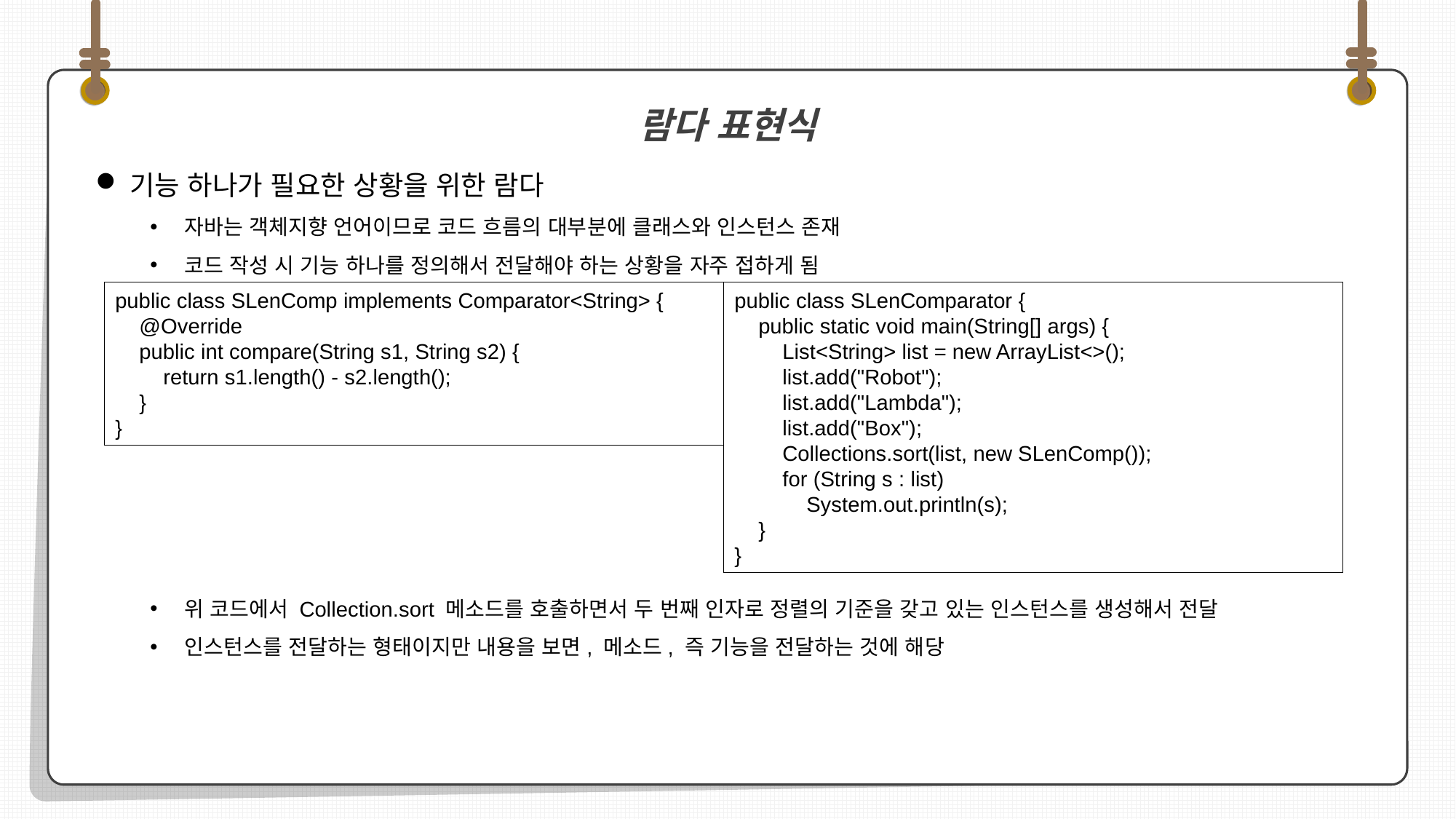

기능 하나가 필요한 상황을 위한 람다
자바는 객체지향 언어이므로 코드 흐름의 대부분에 클래스와 인스턴스 존재
코드 작성 시 기능 하나를 정의해서 전달해야 하는 상황을 자주 접하게 됨

위 코드에서 Collection.sort 메소드를 호출하면서 두 번째 인자로 정렬의 기준을 갖고 있는 인스턴스를 생성해서 전달
인스턴스를 전달하는 형태이지만 내용을 보면, 메소드, 즉 기능을 전달하는 것에 해당
람다 표현식

public class SLenComparator {
    public static void main(String[] args) {
        List<String> list = new ArrayList<>();
        list.add("Robot");
        list.add("Lambda");
        list.add("Box");
        Collections.sort(list, new SLenComp());
        for (String s : list)
            System.out.println(s);
    }
}
public class SLenComp implements Comparator<String> {
    @Override
    public int compare(String s1, String s2) {
        return s1.length() - s2.length();
    }
}